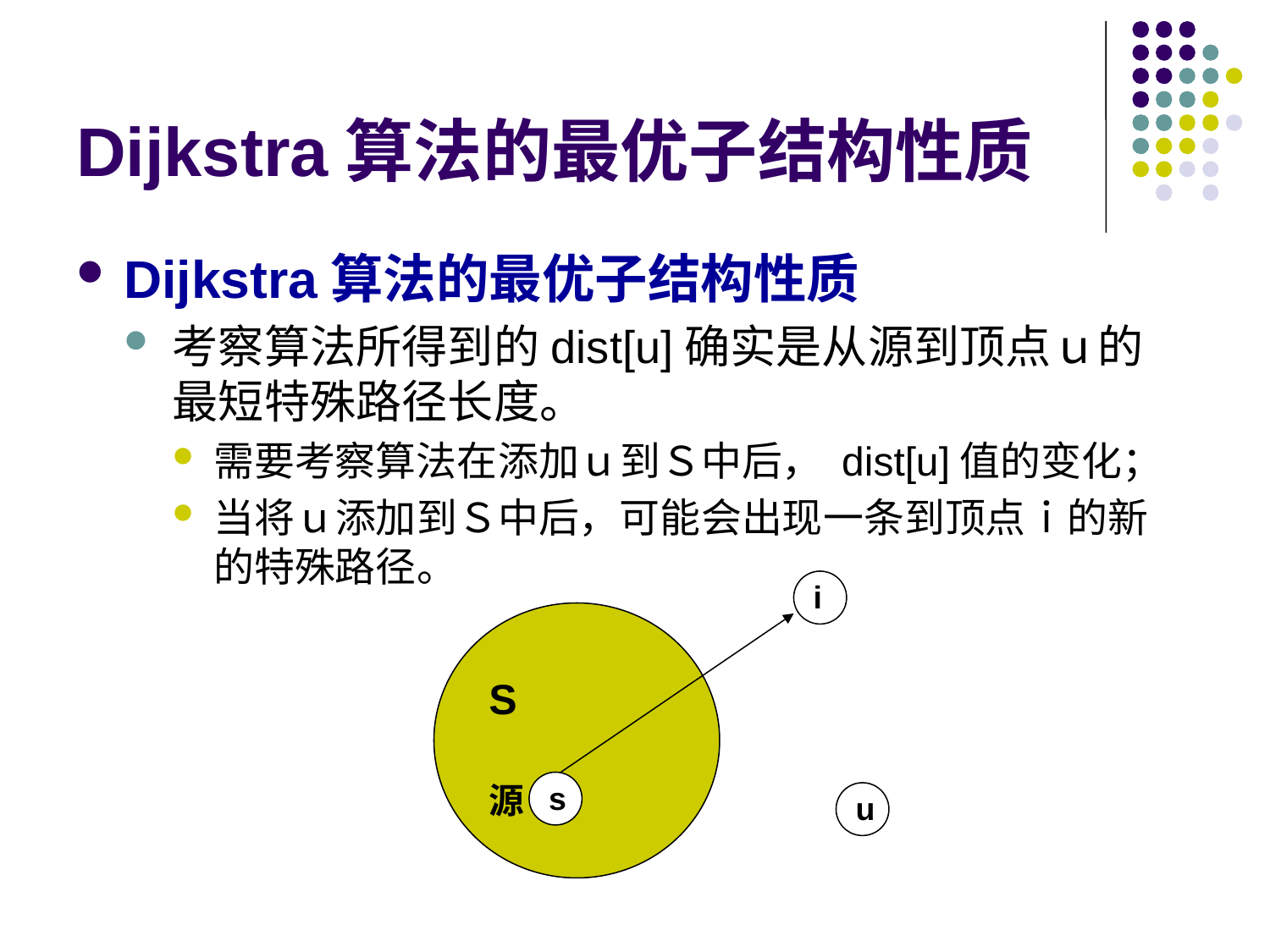

# Dijkstra算法的最优子结构性质
Dijkstra算法的最优子结构性质
考察算法所得到的dist[u]确实是从源到顶点ｕ的最短特殊路径长度。
需要考察算法在添加ｕ到Ｓ中后， dist[u]值的变化；
当将ｕ添加到Ｓ中后，可能会出现一条到顶点ｉ的新的特殊路径。

i

S
源

s

u